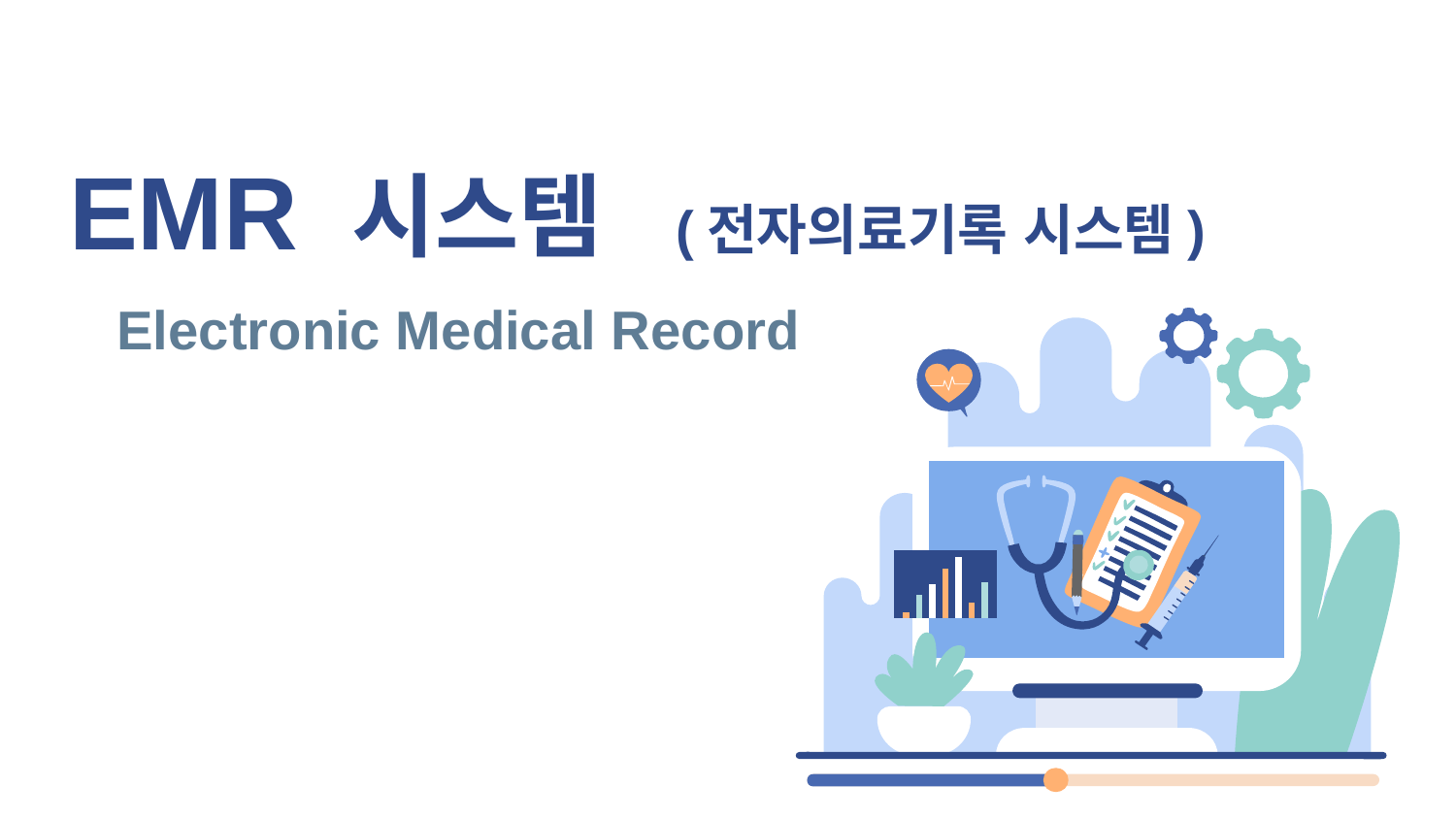

EMR 시스템  (전자의료기록 시스템)

     Electronic Medical Record